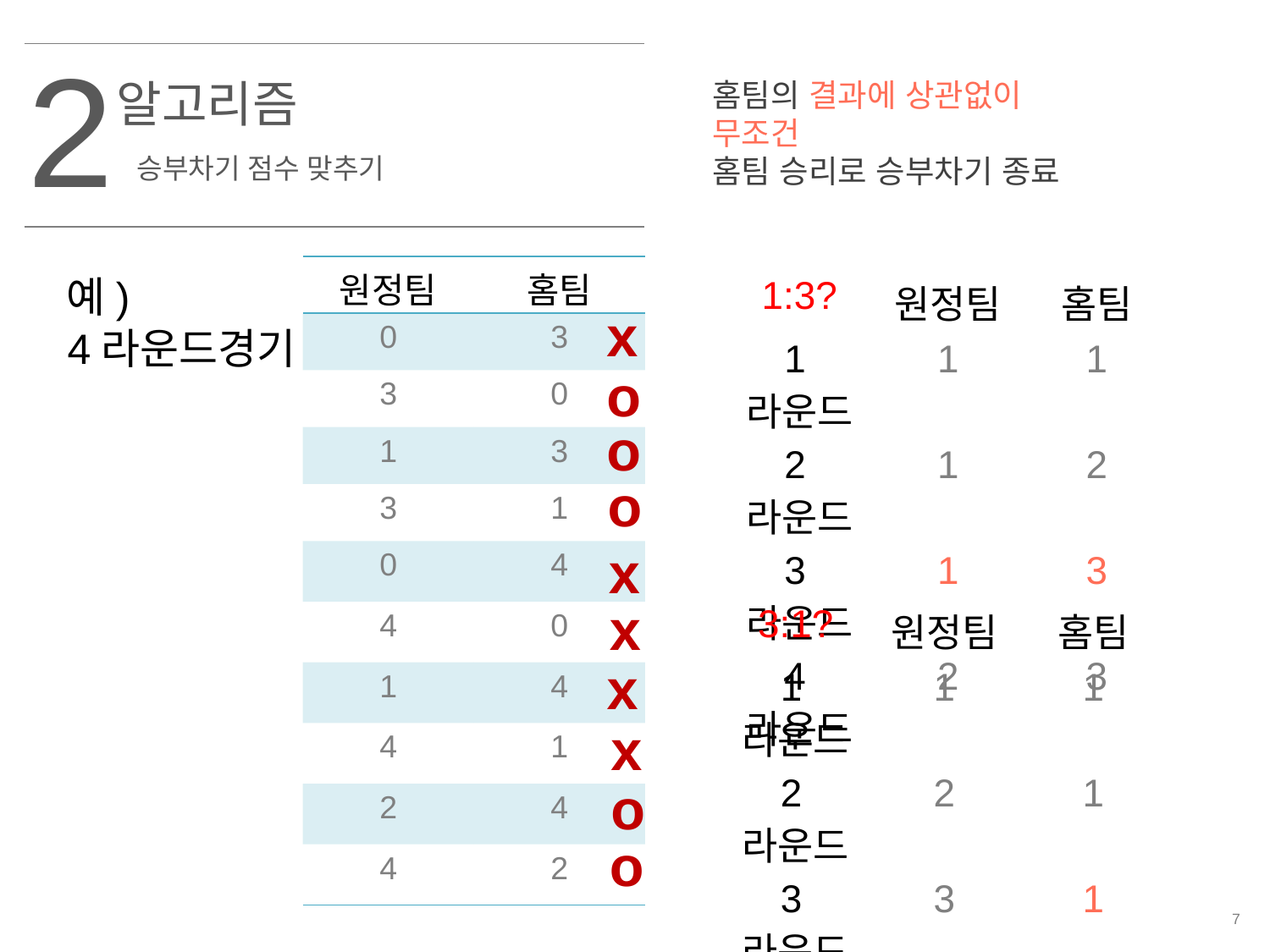

2
알고리즘
홈팀의 결과에 상관없이 무조건
홈팀 승리로 승부차기 종료
승부차기 점수 맞추기
| 원정팀 | 홈팀 |
| --- | --- |
| 0 | 3 |
| 3 | 0 |
| 1 | 3 |
| 3 | 1 |
| 0 | 4 |
| 4 | 0 |
| 1 | 4 |
| 4 | 1 |
| 2 | 4 |
| 4 | 2 |
예)
| 1:3? | 원정팀 | 홈팀 |
| --- | --- | --- |
| 1라운드 | 1 | 1 |
| 2라운드 | 1 | 2 |
| 3라운드 | 1 | 3 |
| 4라운드 | 2 | 3 |
x
4라운드경기
o
o
o
x
x
| 3:1? | 원정팀 | 홈팀 |
| --- | --- | --- |
| 1라운드 | 1 | 1 |
| 2라운드 | 2 | 1 |
| 3라운드 | 3 | 1 |
| 4라운드 | 4 | 2 |
x
x
o
o